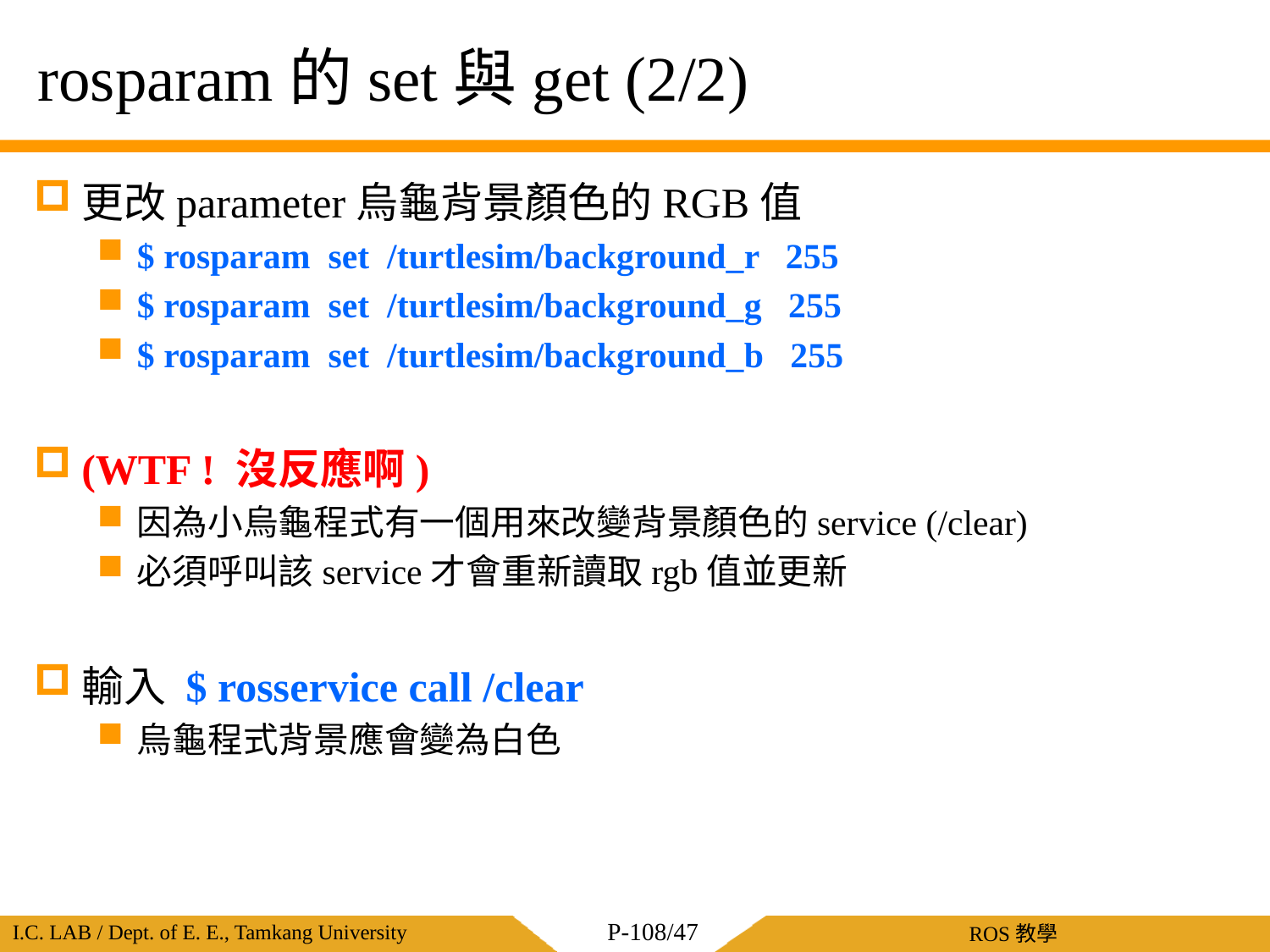

# rosparam的set與get (2/2)
更改parameter烏龜背景顏色的RGB值
$ rosparam  set  /turtlesim/background_r   255
$ rosparam  set  /turtlesim/background_g   255
$ rosparam  set  /turtlesim/background_b   255

(WTF ! 沒反應啊)
因為小烏龜程式有一個用來改變背景顏色的service (/clear)
必須呼叫該service才會重新讀取rgb值並更新

輸入 $ rosservice call /clear
烏龜程式背景應會變為白色